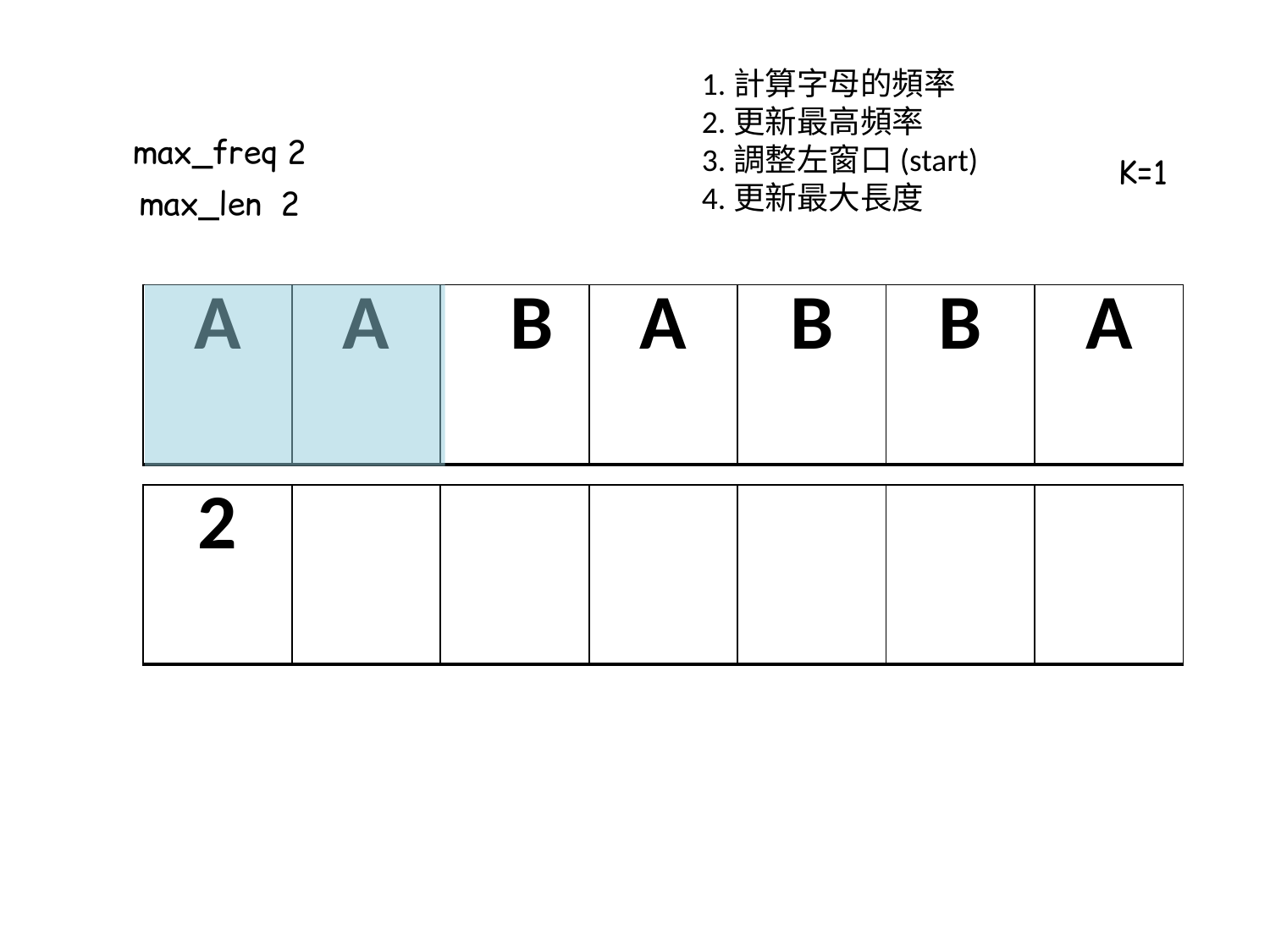

1.計算字母的頻率
2.更新最高頻率
3.調整左窗口(start)
4.更新最大長度
max_freq 2
K=1
max_len  2

| A | A | B | A | B | B | A |
| --- | --- | --- | --- | --- | --- | --- |
| 2 |  |  |  |  |  |  |
| --- | --- | --- | --- | --- | --- | --- |